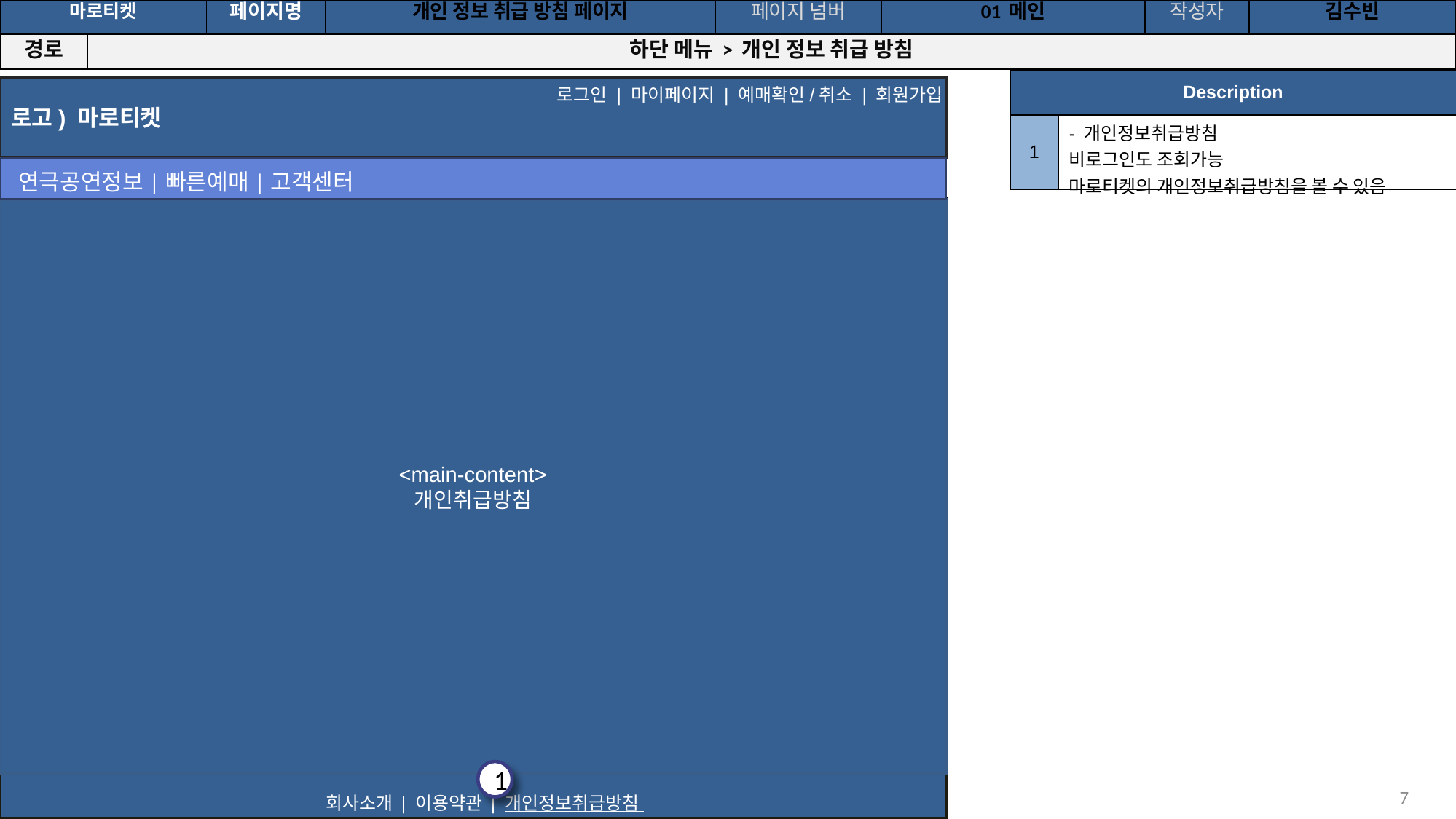

공간(오피스) 대여 시스템
| 마로티켓 |  | 페이지명 | 개인 정보 취급 방침 페이지 | 페이지 넘버 | 01 메인 | 작성자 | 김수빈 |
| --- | --- | --- | --- | --- | --- | --- | --- |
| 경로 | 하단 메뉴 > 개인 정보 취급 방침 |  |  |  |  |  |  |
| Description |  |
| --- | --- |
| 1 | - 개인정보취급방침 비로그인도 조회가능 마로티켓의 개인정보취급방침을 볼 수 있음 |
로고) 마로티켓
로그인 | 마이페이지 | 예매확인/취소 | 회원가입

연극공연정보|빠른예매|고객센터

<main-content>
개인취급방침
1
회사소개 | 이용약관 | 개인정보취급방침
7